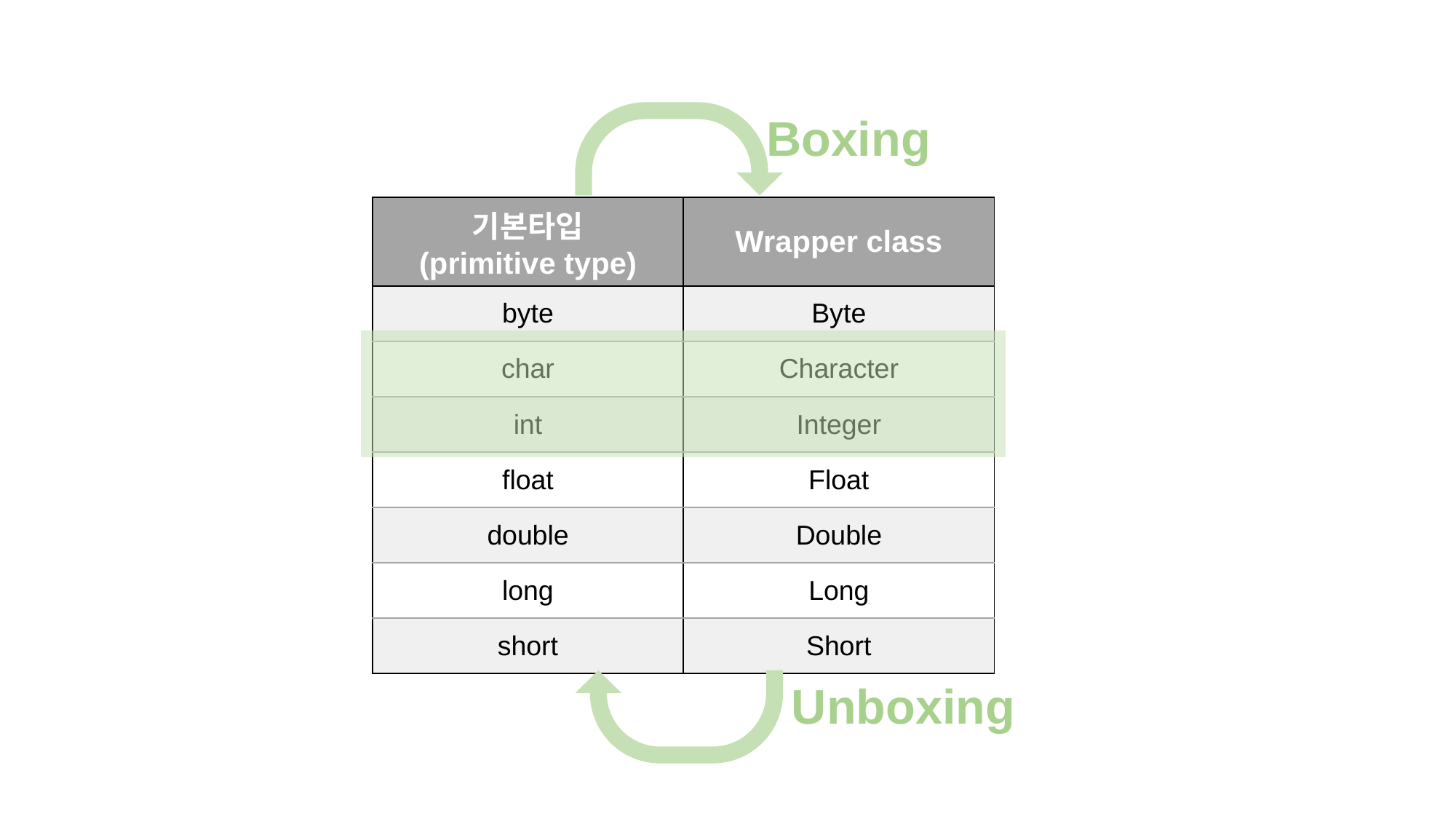

Boxing
| 기본타입 (primitive type) | Wrapper class |
| --- | --- |
| byte | Byte |
| char | Character |
| int | Integer |
| float | Float |
| double | Double |
| long | Long |
| short | Short |

Unboxing